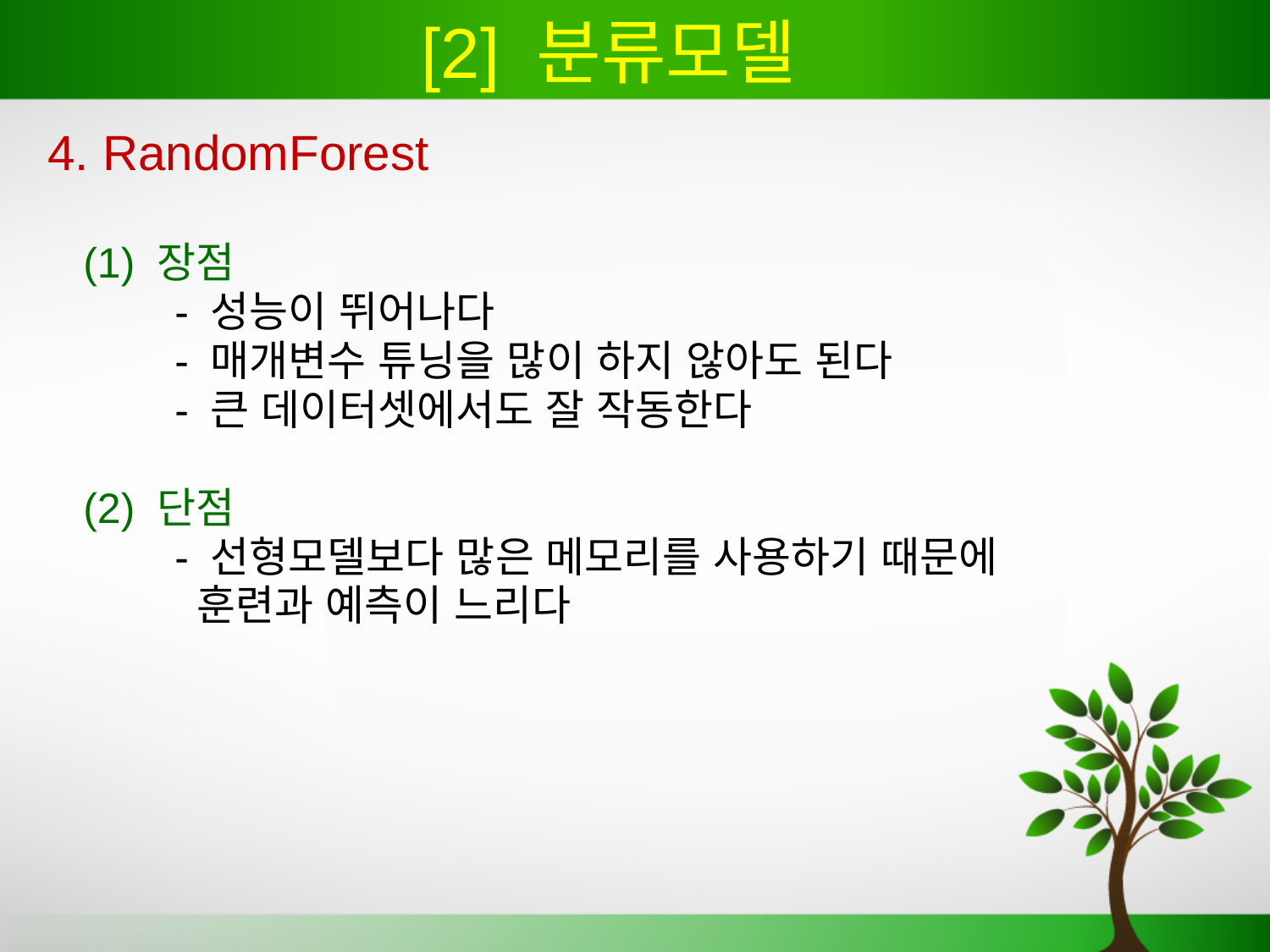

# [2] 분류모델
4. RandomForest

   (1) 장점
	- 성능이 뛰어나다
	- 매개변수 튜닝을 많이 하지 않아도 된다
	- 큰 데이터셋에서도 잘 작동한다

   (2) 단점
	- 선형모델보다 많은 메모리를 사용하기 때문에
	 훈련과 예측이 느리다